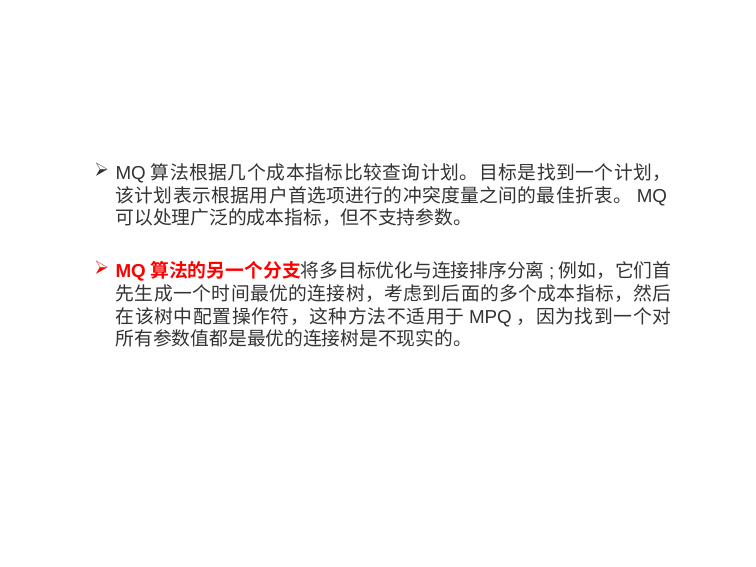

MQ算法根据几个成本指标比较查询计划。目标是找到一个计划，该计划表示根据用户首选项进行的冲突度量之间的最佳折衷。MQ可以处理广泛的成本指标，但不支持参数。

MQ算法的另一个分支将多目标优化与连接排序分离;例如，它们首先生成一个时间最优的连接树，考虑到后面的多个成本指标，然后在该树中配置操作符，这种方法不适用于MPQ，因为找到一个对所有参数值都是最优的连接树是不现实的。